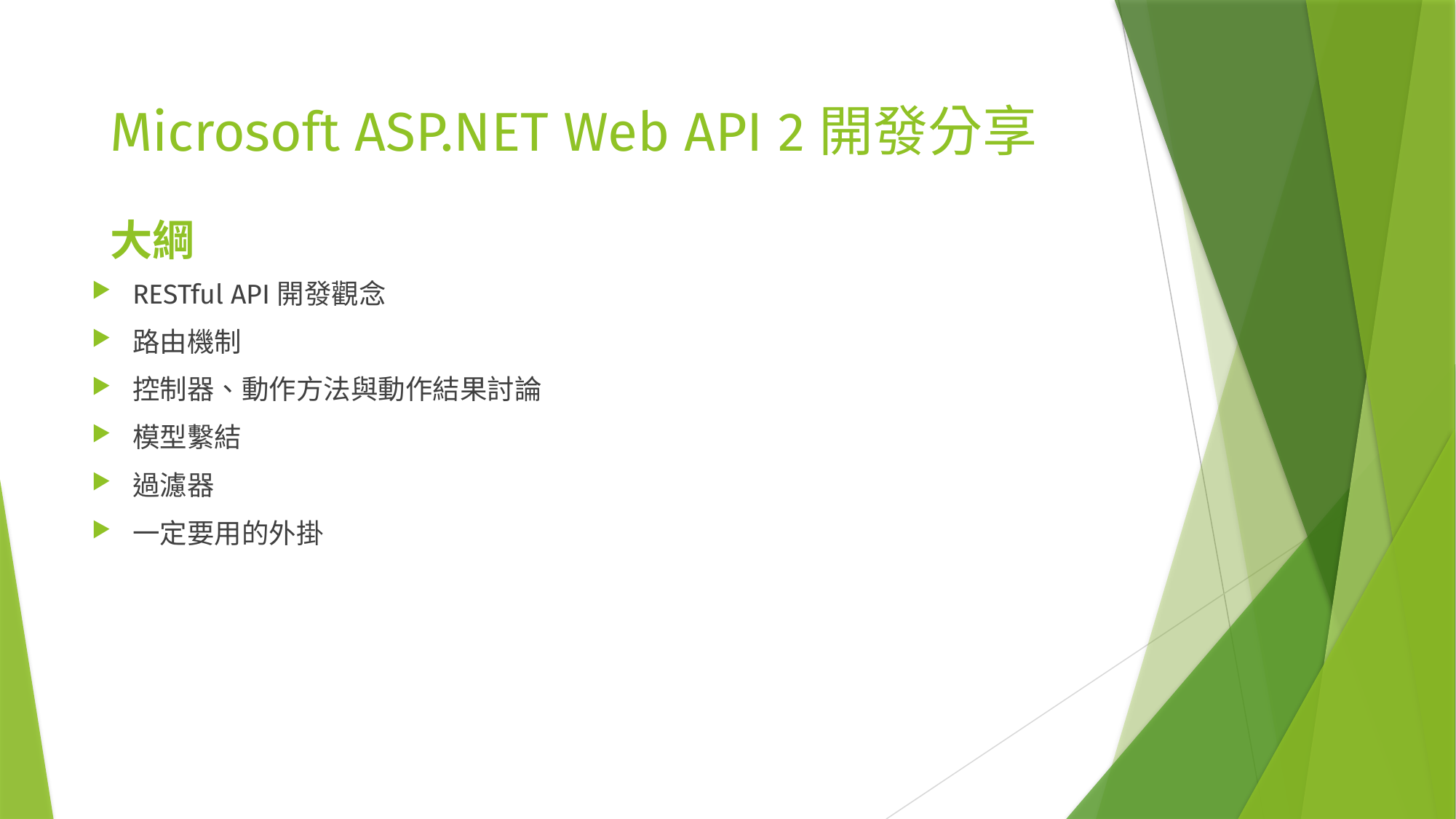

Microsoft ASP.NET Web API 2開發分享
# 大綱
RESTful API開發觀念
路由機制
控制器、動作方法與動作結果討論
模型繫結
過濾器
一定要用的外掛